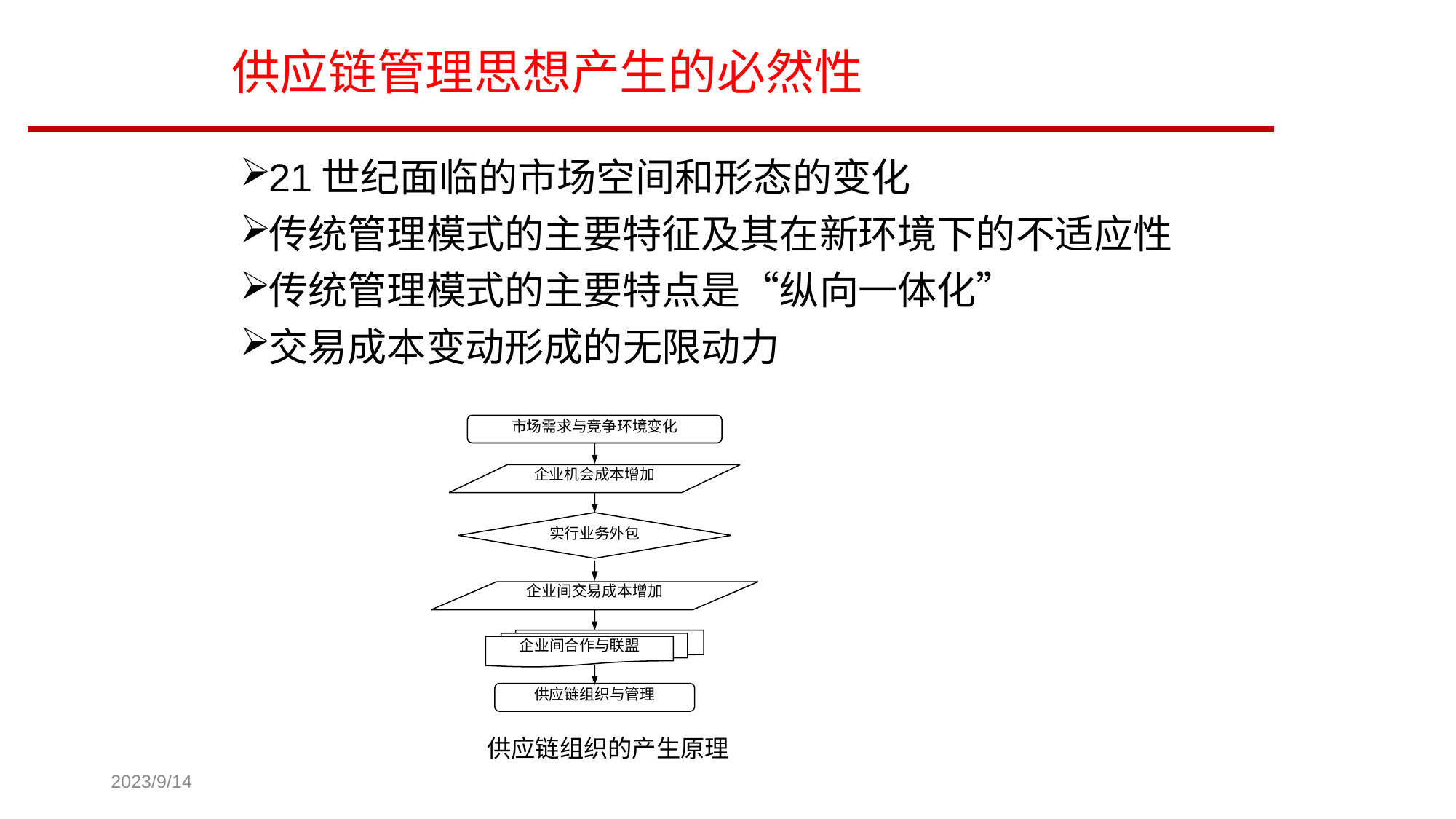

# 供应链管理思想产生的必然性
21世纪面临的市场空间和形态的变化
传统管理模式的主要特征及其在新环境下的不适应性
传统管理模式的主要特点是“纵向一体化”
交易成本变动形成的无限动力
市场需求与竞争环境变化

企业机会成本增加

实行业务外包

企业间交易成本增加

企业间合作与联盟

供应链组织与管理
供应链组织的产生原理
2023/9/14